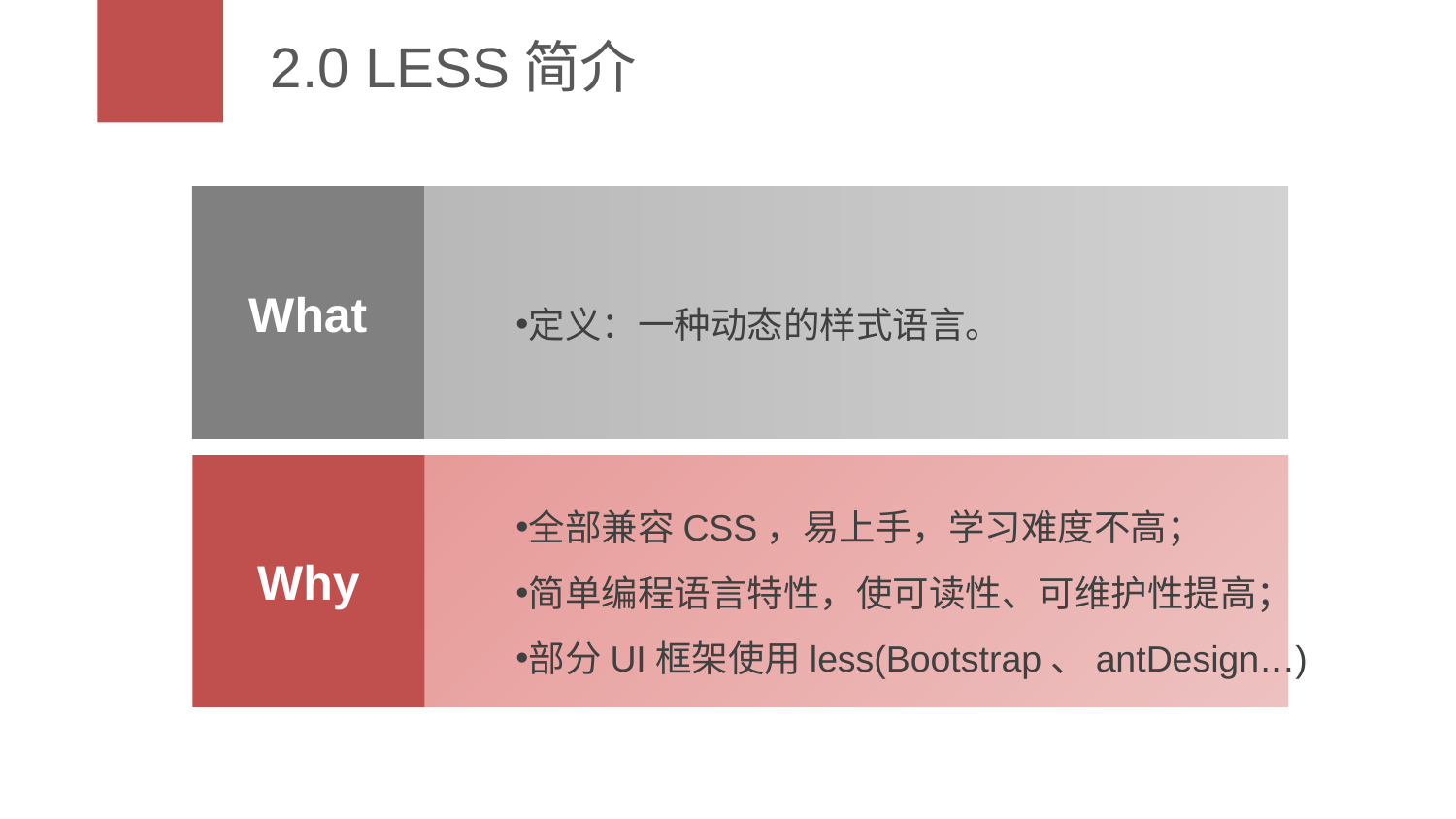

# 2.0 LESS简介
What
定义：一种动态的样式语言。
Why
全部兼容CSS，易上手，学习难度不高；
简单编程语言特性，使可读性、可维护性提高；
部分UI框架使用less(Bootstrap、antDesign…)